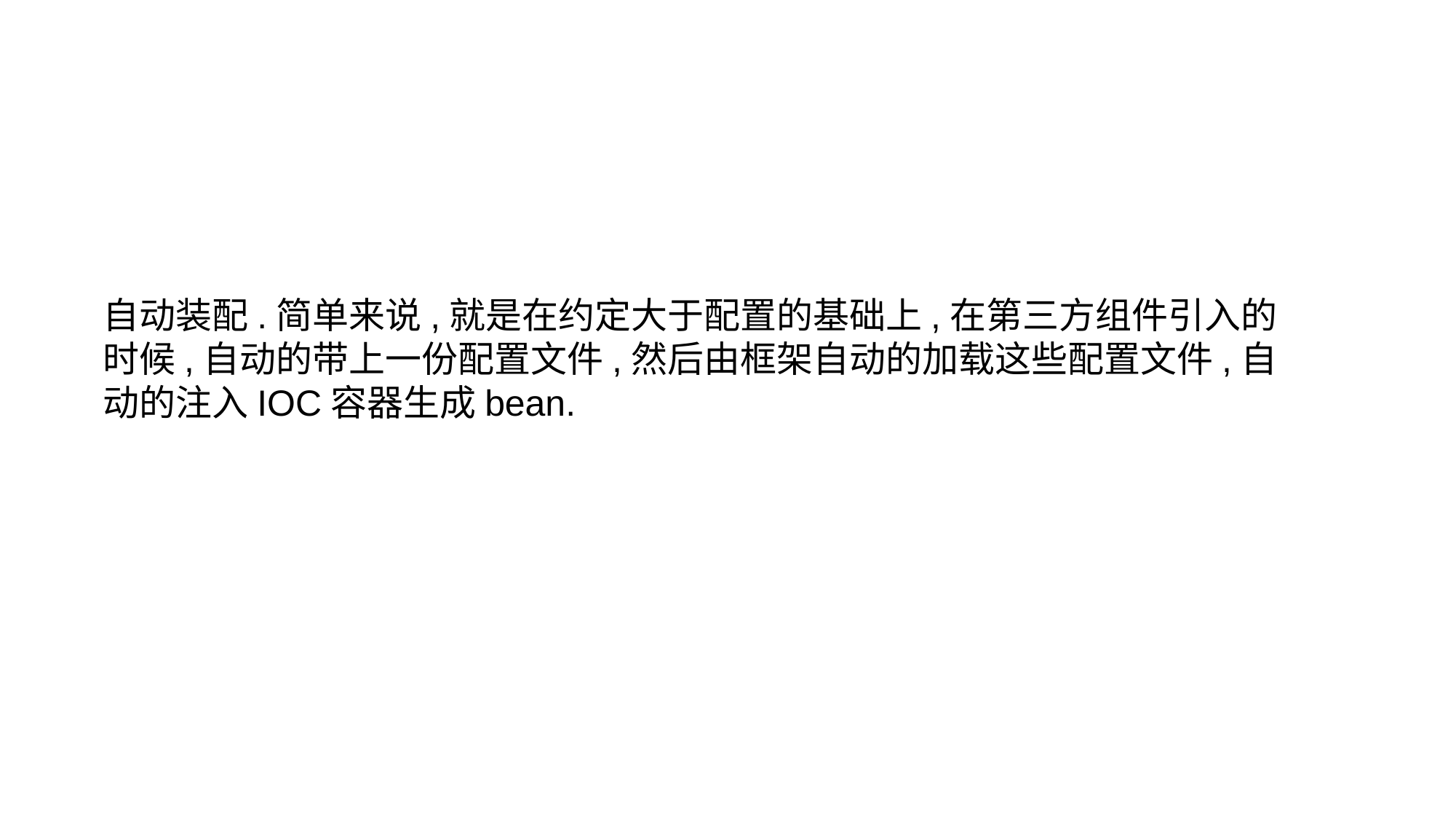

自动装配.简单来说,就是在约定大于配置的基础上,在第三方组件引入的时候,自动的带上一份配置文件,然后由框架自动的加载这些配置文件,自动的注入IOC容器生成bean.